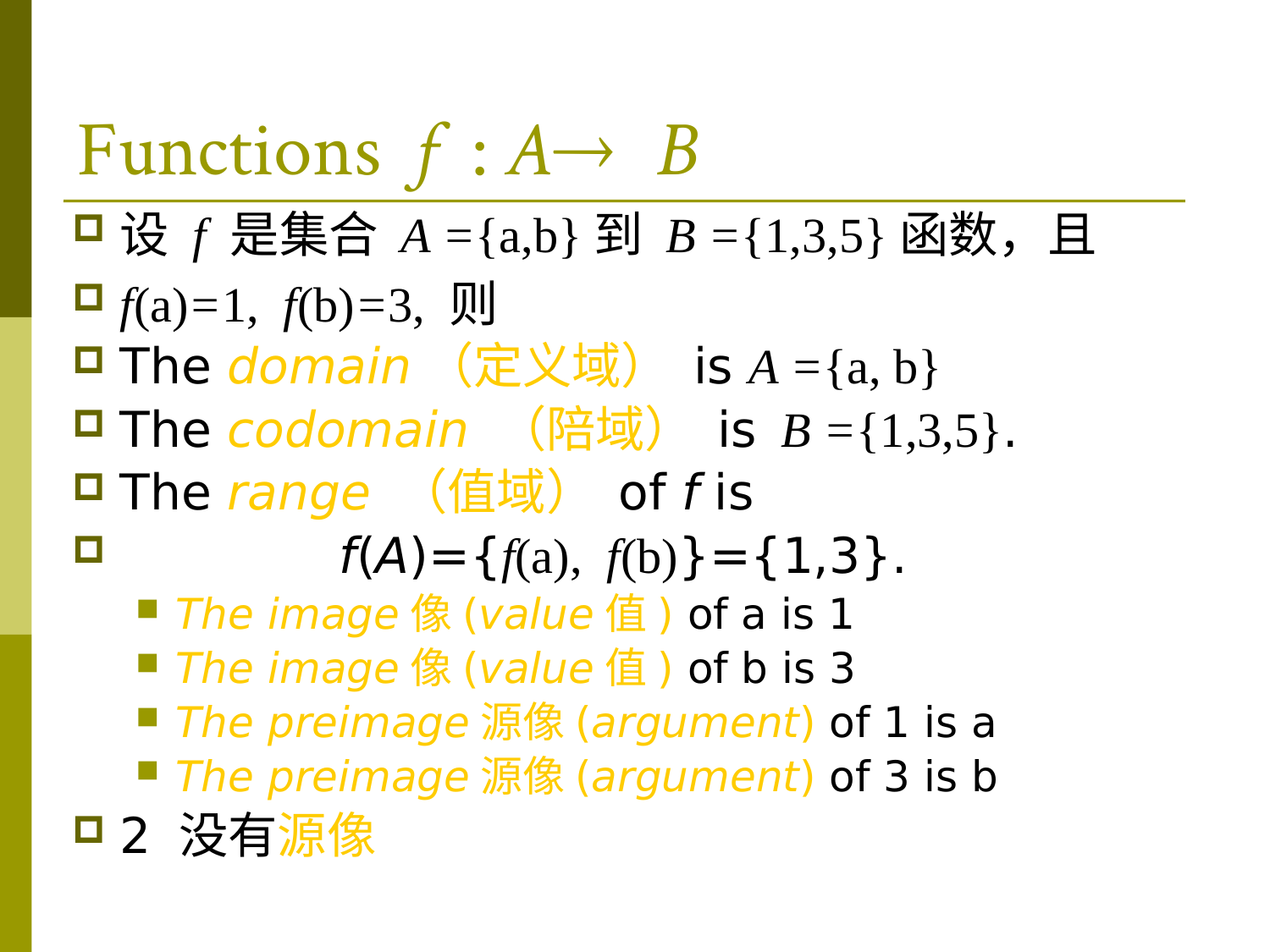

# Functions  f  : A→ B
设 f 是集合 A ={a,b}到 B ={1,3,5}函数，且
f(a)=1,  f(b)=3, 则
The domain（定义域） is A ={a, b}
The codomain （陪域） is  B ={1,3,5}.
The range （值域） of f is
              f(A)={f(a),  f(b)}={1,3}.
The image像(value值) of a is 1
The image像(value值) of b is 3
The preimage源像(argument) of 1 is a
The preimage源像(argument) of 3 is b
2 没有源像